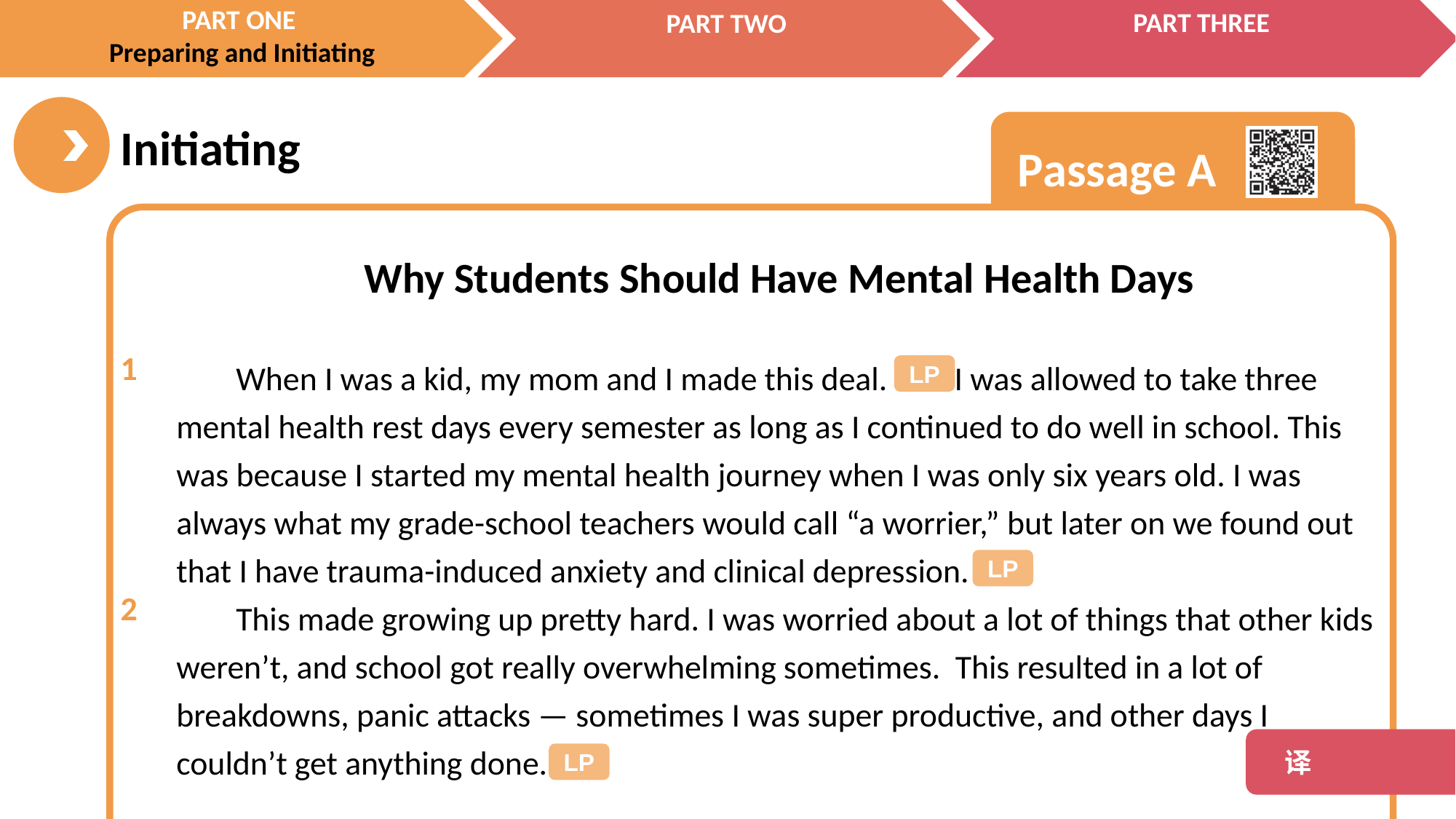

Why Students Should Have Mental Health Days

        When I was a kid, my mom and I made this deal.         I was allowed to take three mental health rest days every semester as long as I continued to do well in school. This was because I started my mental health journey when I was only six years old. I was always what my grade-school teachers would call “a worrier,” but later on we found out that I have trauma-induced anxiety and clinical depression.
        This made growing up pretty hard. I was worried about a lot of things that other kids weren’t, and school got really overwhelming sometimes.  This resulted in a lot of breakdowns, panic attacks — sometimes I was super productive, and other days I couldn’t get anything done.

1

2

LP
LP
   译
LP